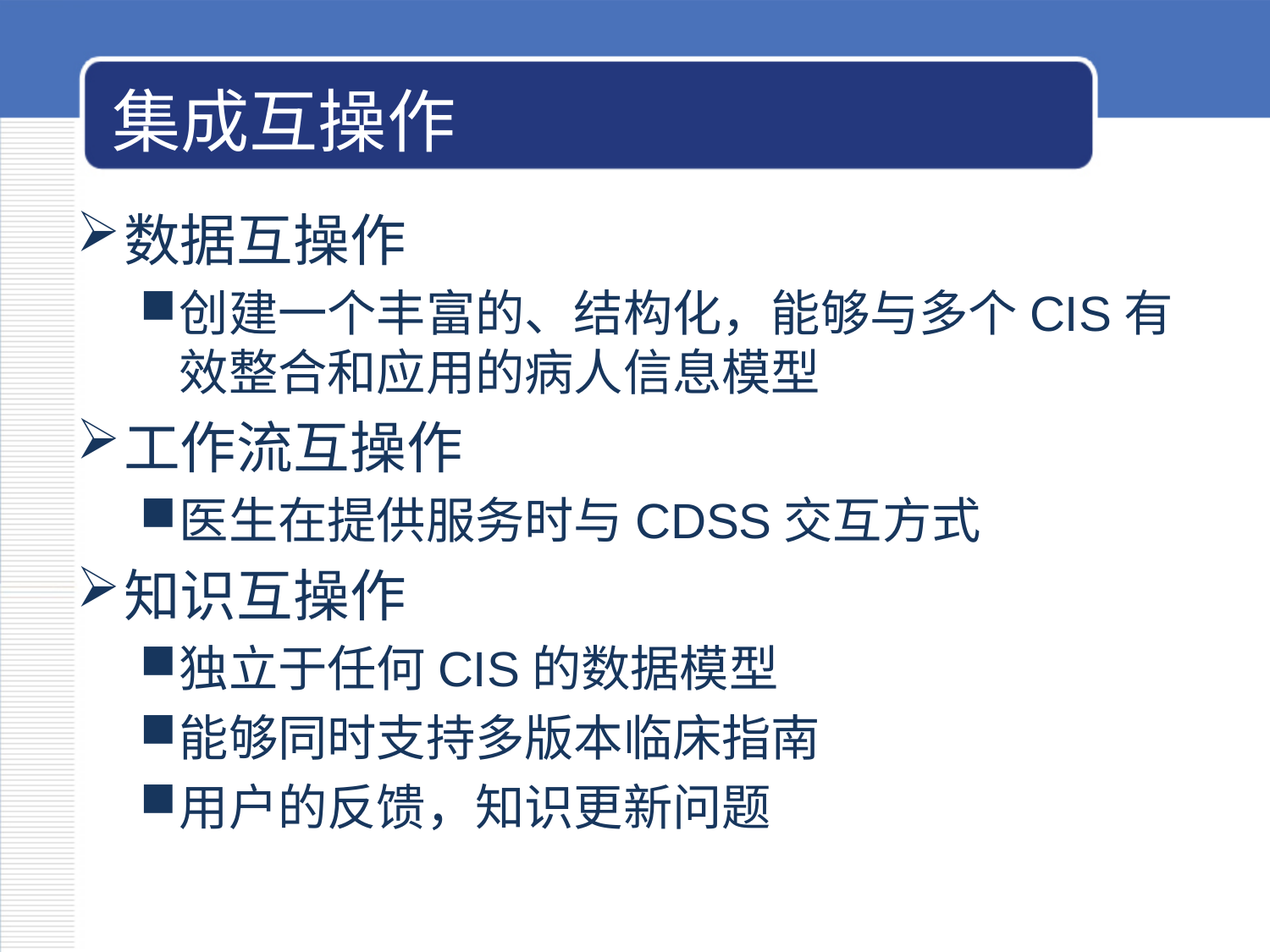

# 集成互操作
数据互操作
创建一个丰富的、结构化，能够与多个CIS有效整合和应用的病人信息模型
工作流互操作
医生在提供服务时与CDSS交互方式
知识互操作
独立于任何CIS的数据模型
能够同时支持多版本临床指南
用户的反馈，知识更新问题